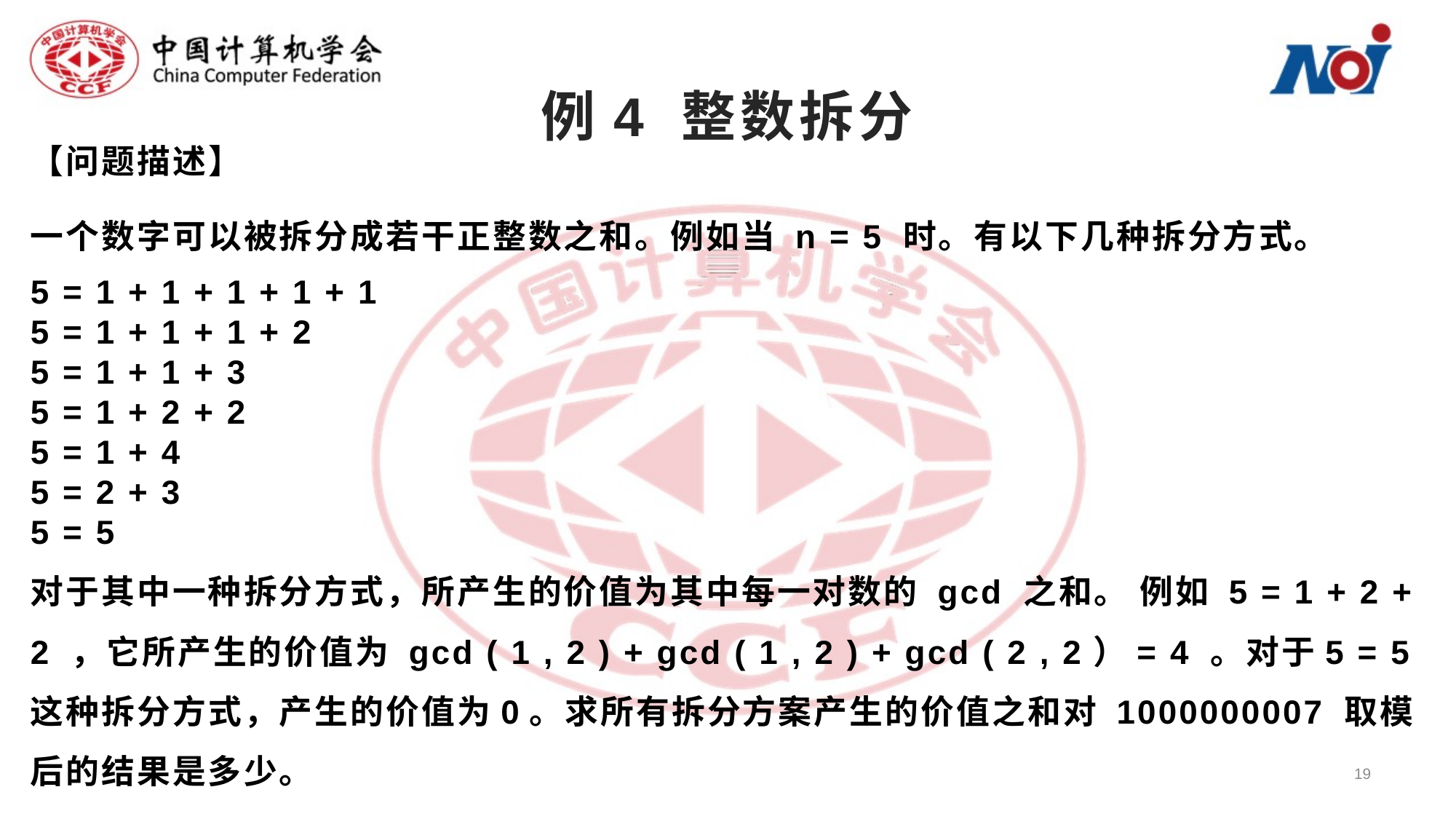

# 例4 整数拆分
【问题描述】
一个数字可以被拆分成若干正整数之和。例如当 n = 5 时。有以下几种拆分方式。
5 = 1 + 1 + 1 + 1 + 1
5 = 1 + 1 + 1 + 2
5 = 1 + 1 + 3
5 = 1 + 2 + 2
5 = 1 + 4
5 = 2 + 3
5 = 5
对于其中一种拆分方式，所产生的价值为其中每一对数的 gcd 之和。 例如 5 = 1 + 2 + 2 ，它所产生的价值为 gcd ( 1 , 2 ) + gcd ( 1 , 2 ) + gcd ( 2 , 2）= 4 。对于5 = 5这种拆分方式，产生的价值为0。求所有拆分方案产生的价值之和对 1000000007 取模后的结果是多少。
19